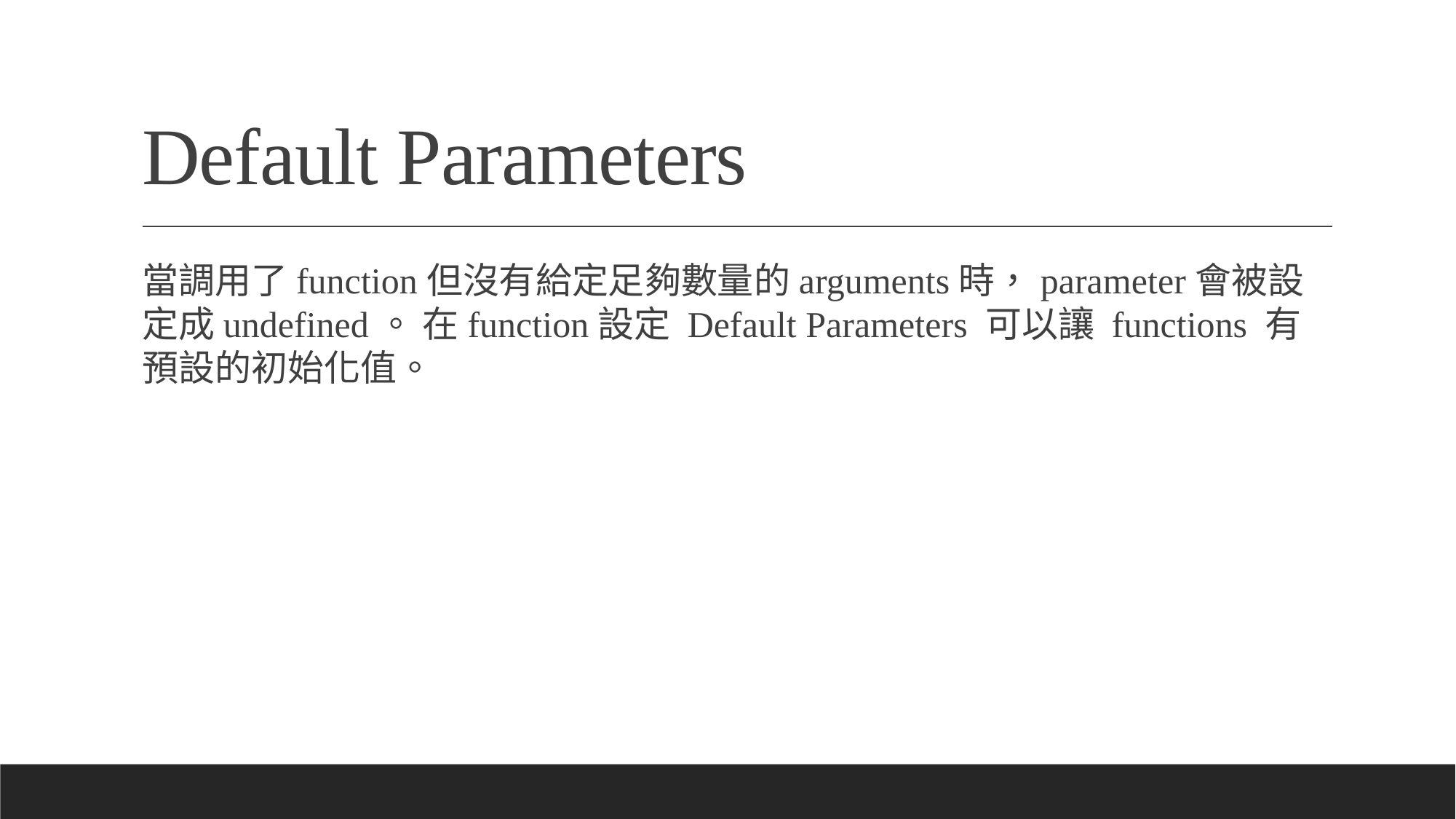

# Default Parameters
當調用了function但沒有給定足夠數量的arguments時，parameter會被設定成undefined。 在function設定 Default Parameters 可以讓 functions 有預設的初始化值。